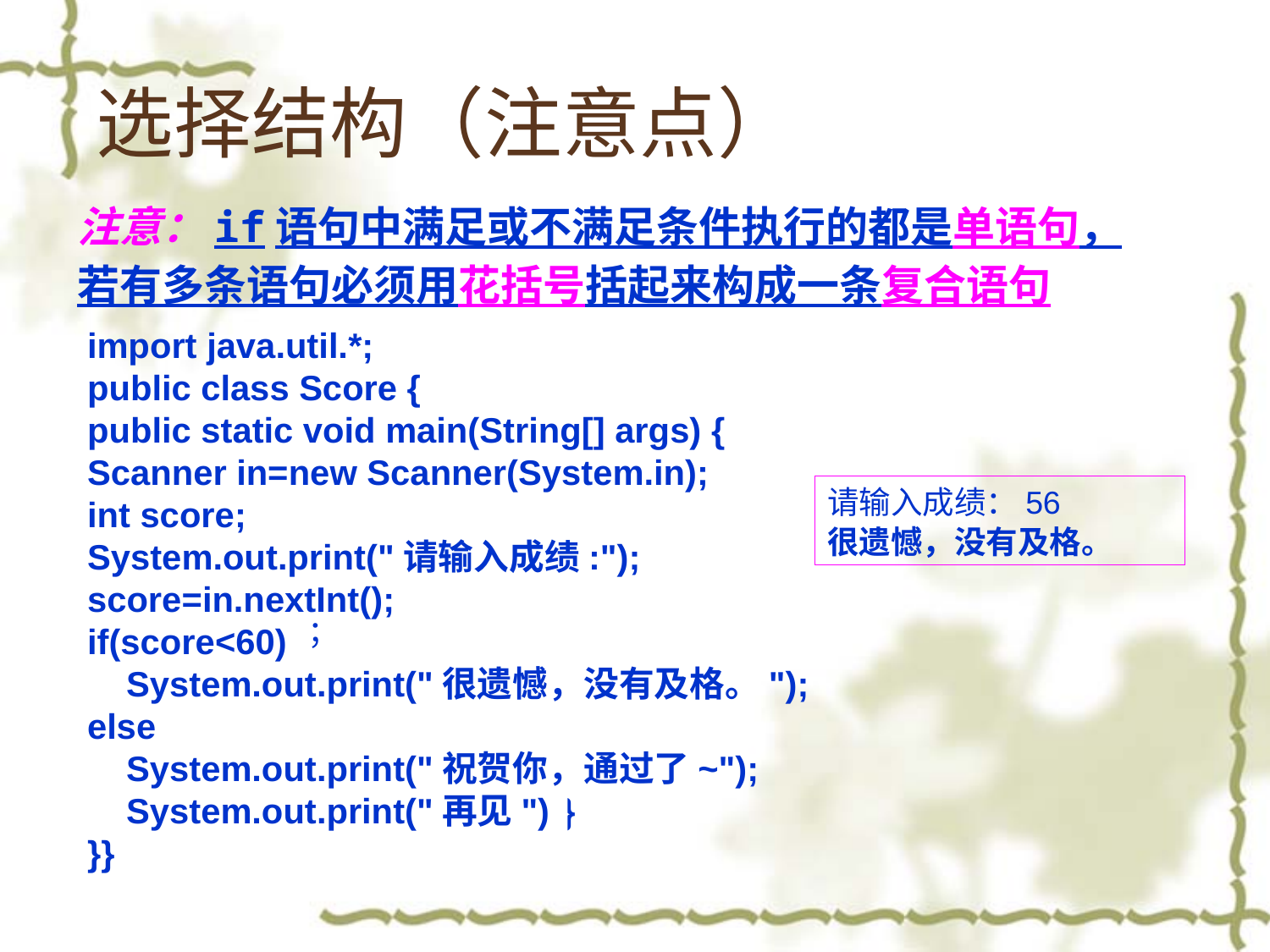

# 选择结构（注意点）
注意：if语句中满足或不满足条件执行的都是单语句，若有多条语句必须用花括号括起来构成一条复合语句
import java.util.*;
public class Score {
public static void main(String[] args) {
Scanner in=new Scanner(System.in);
int score;
System.out.print("请输入成绩:");
score=in.nextInt();
if(score<60)
    System.out.print("很遗憾，没有及格。");
else{
    System.out.print("祝贺你，通过了~");
    System.out.print("再见");}
}}
请输入成绩：56

很遗憾，没有及格。
；